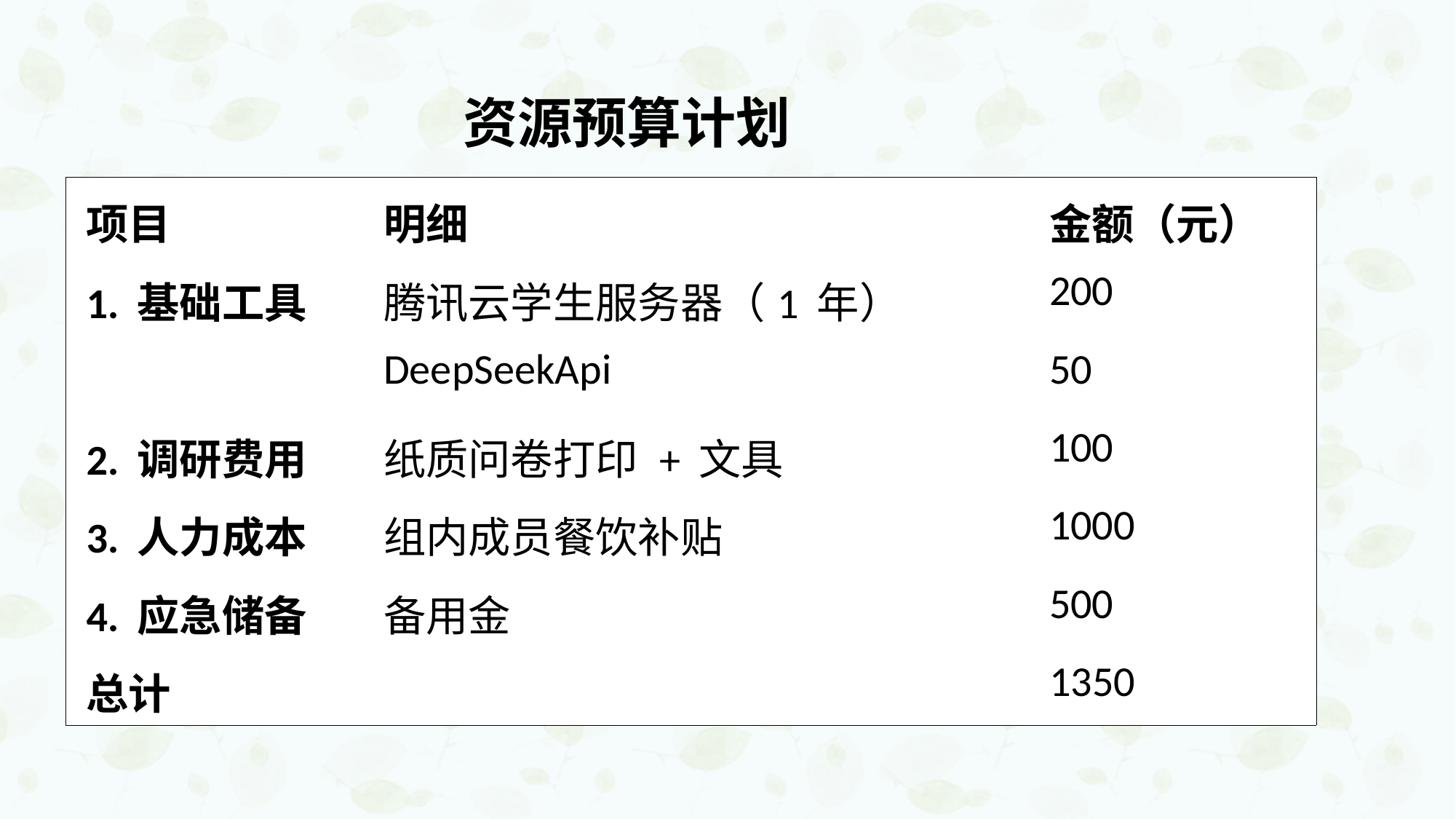

资源预算计划
| 项目 | 明细 | 金额（元） |
| --- | --- | --- |
| 1. 基础工具 | 腾讯云学生服务器（1 年） | 200 |
|  | DeepSeekApi | 50 |
| 2. 调研费用 | 纸质问卷打印 + 文具 | 100 |
| 3. 人力成本 | 组内成员餐饮补贴 | 1000 |
| 4. 应急储备 | 备用金 | 500 |
| 总计 |  | 1350 |
标题文本预设